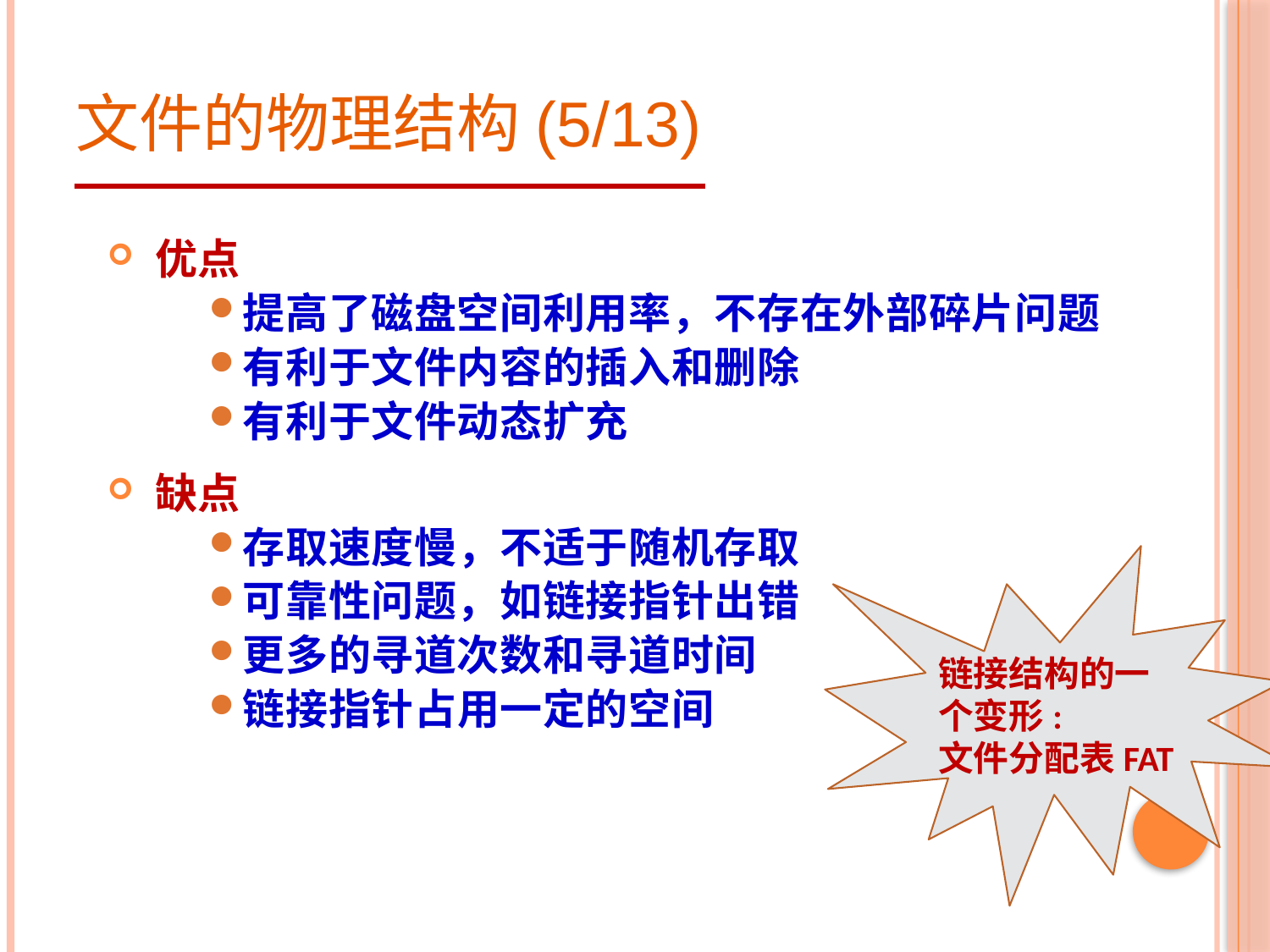

# 文件的物理结构(5/13)
优点
提高了磁盘空间利用率，不存在外部碎片问题
有利于文件内容的插入和删除
有利于文件动态扩充
缺点
存取速度慢，不适于随机存取
可靠性问题，如链接指针出错
更多的寻道次数和寻道时间
链接指针占用一定的空间

链接结构的一个变形:
文件分配表FAT